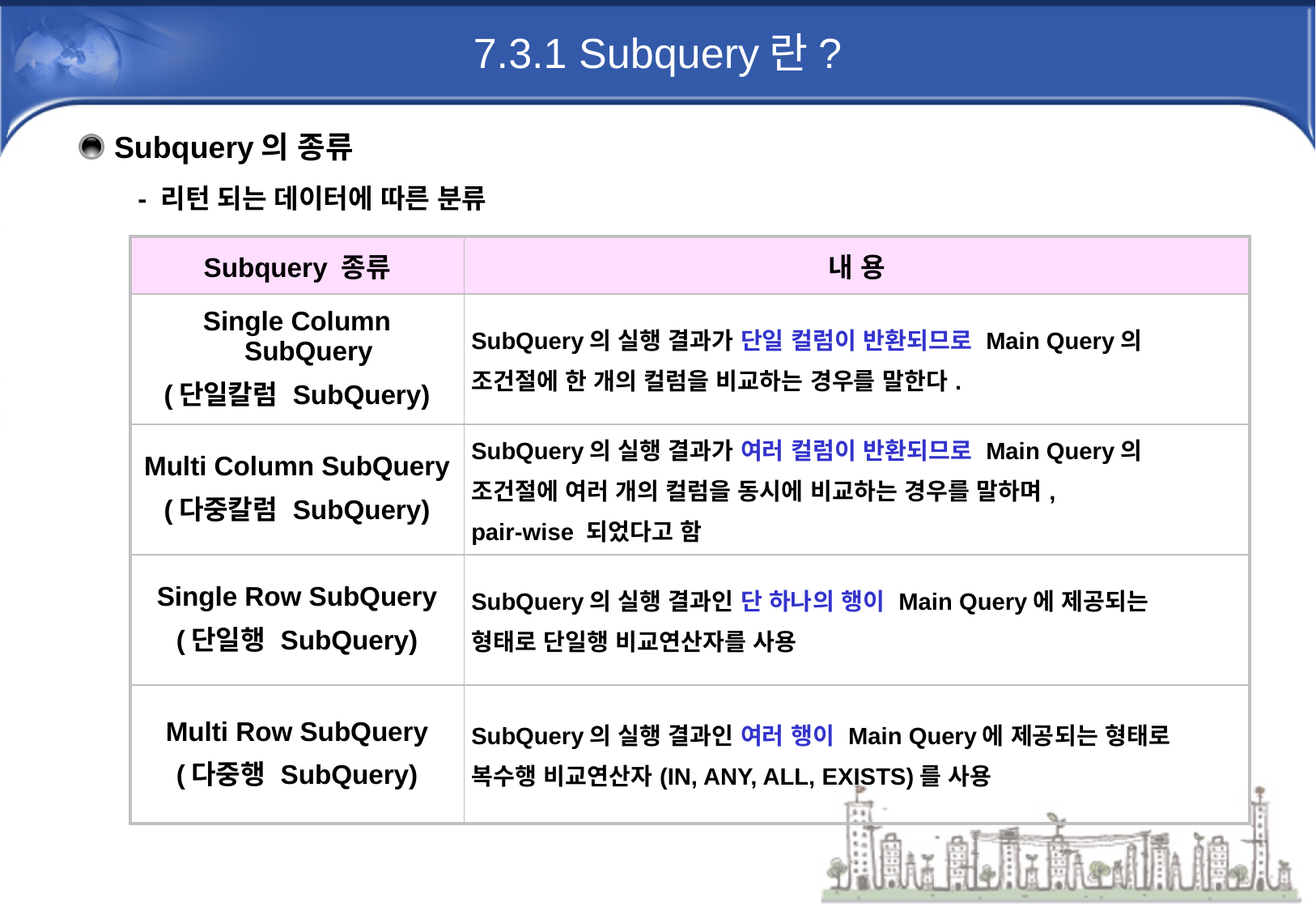

# 7.3.1 Subquery란?
Subquery의 종류
- 리턴 되는 데이터에 따른 분류

| Subquery 종류 | 내 용 |
| --- | --- |
| Single Column SubQuery (단일칼럼 SubQuery) | SubQuery의 실행 결과가 단일 컬럼이 반환되므로 Main Query의 조건절에 한 개의 컬럼을 비교하는 경우를 말한다. |
| Multi Column SubQuery (다중칼럼 SubQuery) | SubQuery의 실행 결과가 여러 컬럼이 반환되므로 Main Query의 조건절에 여러 개의 컬럼을 동시에 비교하는 경우를 말하며, pair-wise 되었다고 함 |
| Single Row SubQuery (단일행 SubQuery) | SubQuery의 실행 결과인 단 하나의 행이 Main Query에 제공되는 형태로 단일행 비교연산자를 사용 |
| Multi Row SubQuery (다중행 SubQuery) | SubQuery의 실행 결과인 여러 행이 Main Query에 제공되는 형태로 복수행 비교연산자(IN, ANY, ALL, EXISTS)를 사용 |